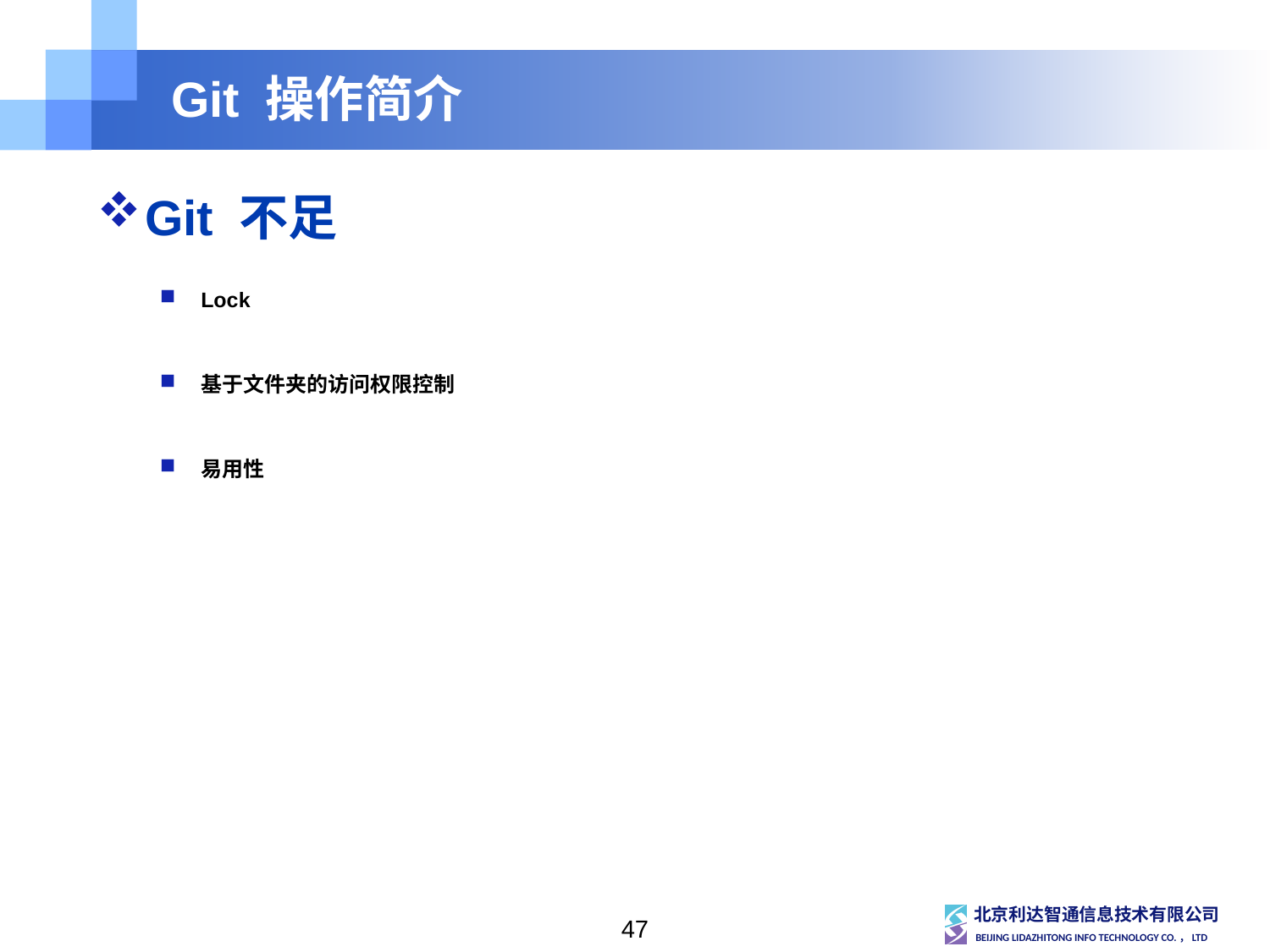

# Git 操作简介
Git 不足

Lock

基于文件夹的访问权限控制

易用性

47